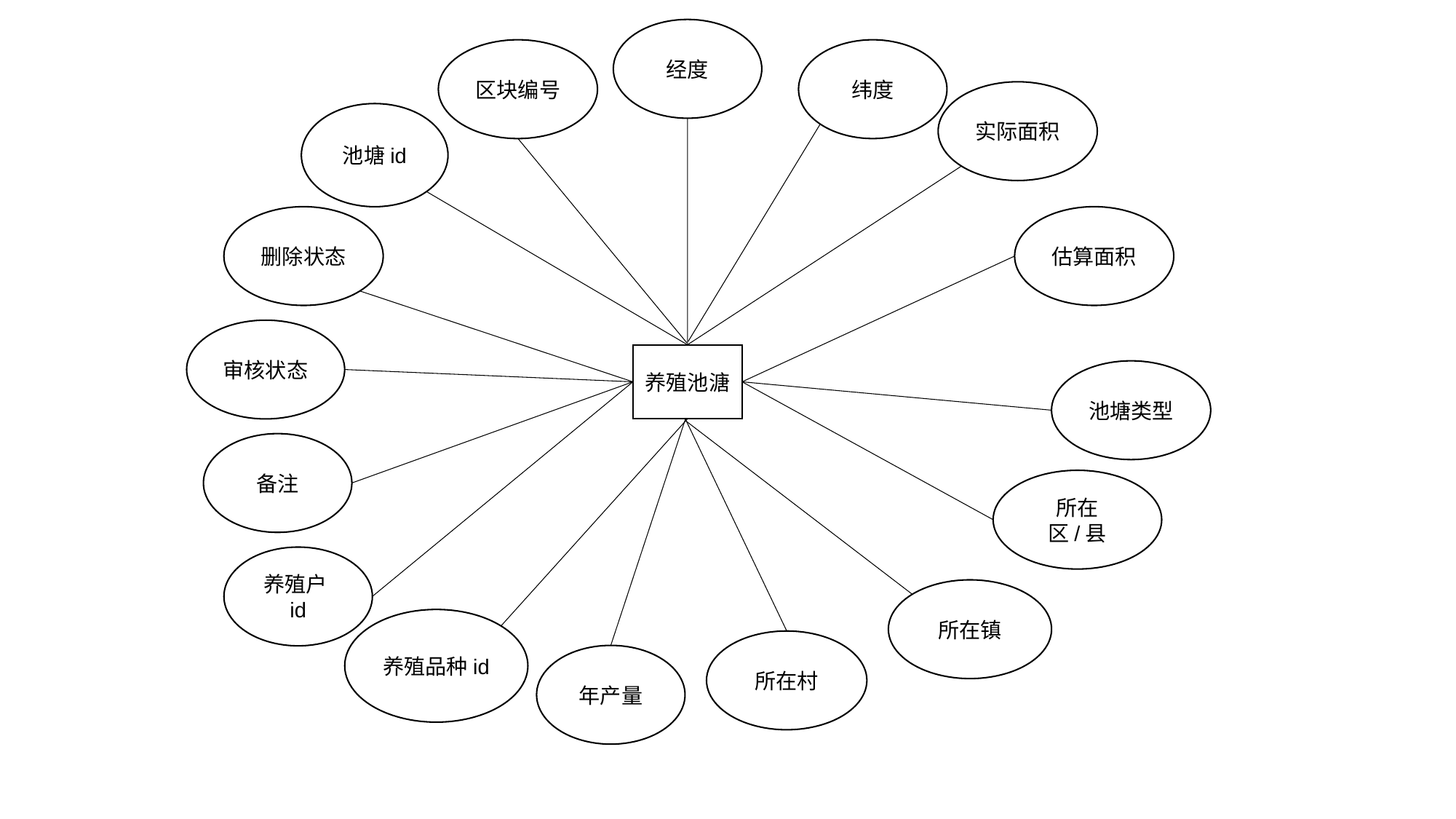

经度
区块编号
纬度
实际面积
池塘id
删除状态
估算面积
审核状态
养殖池溏
池塘类型
备注
所在区/县
养殖户id
所在镇
养殖品种id
所在村
年产量